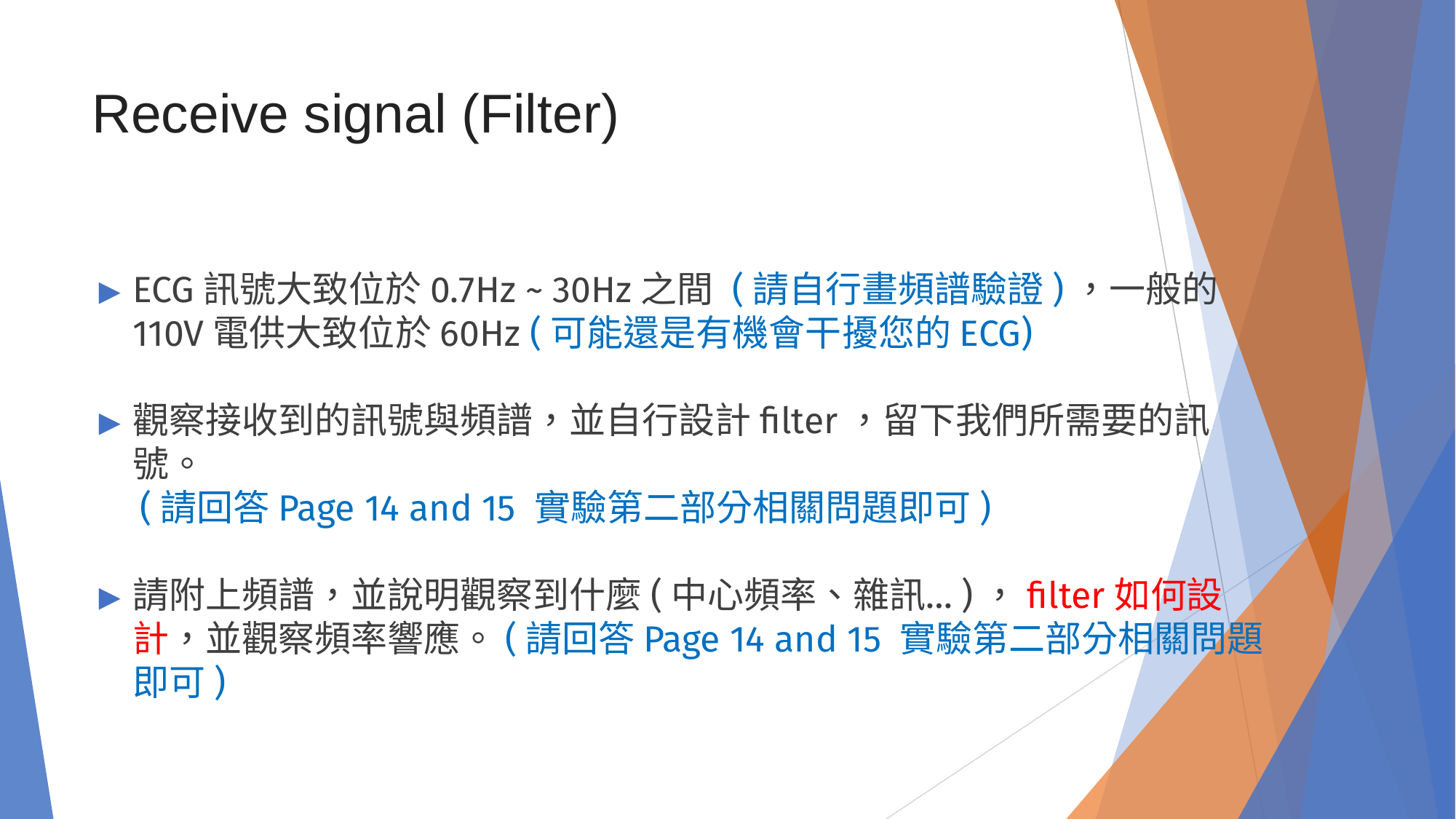

# Receive signal (Filter)
ECG訊號大致位於0.7Hz ~ 30Hz之間 (請自行畫頻譜驗證)，一般的110V電供大致位於60Hz (可能還是有機會干擾您的ECG)

觀察接收到的訊號與頻譜，並自行設計filter，留下我們所需要的訊號。
     (請回答Page 14 and 15 實驗第二部分相關問題即可)

請附上頻譜，並說明觀察到什麼(中心頻率、雜訊…)，filter如何設計，並觀察頻率響應。(請回答Page 14 and 15 實驗第二部分相關問題即可)